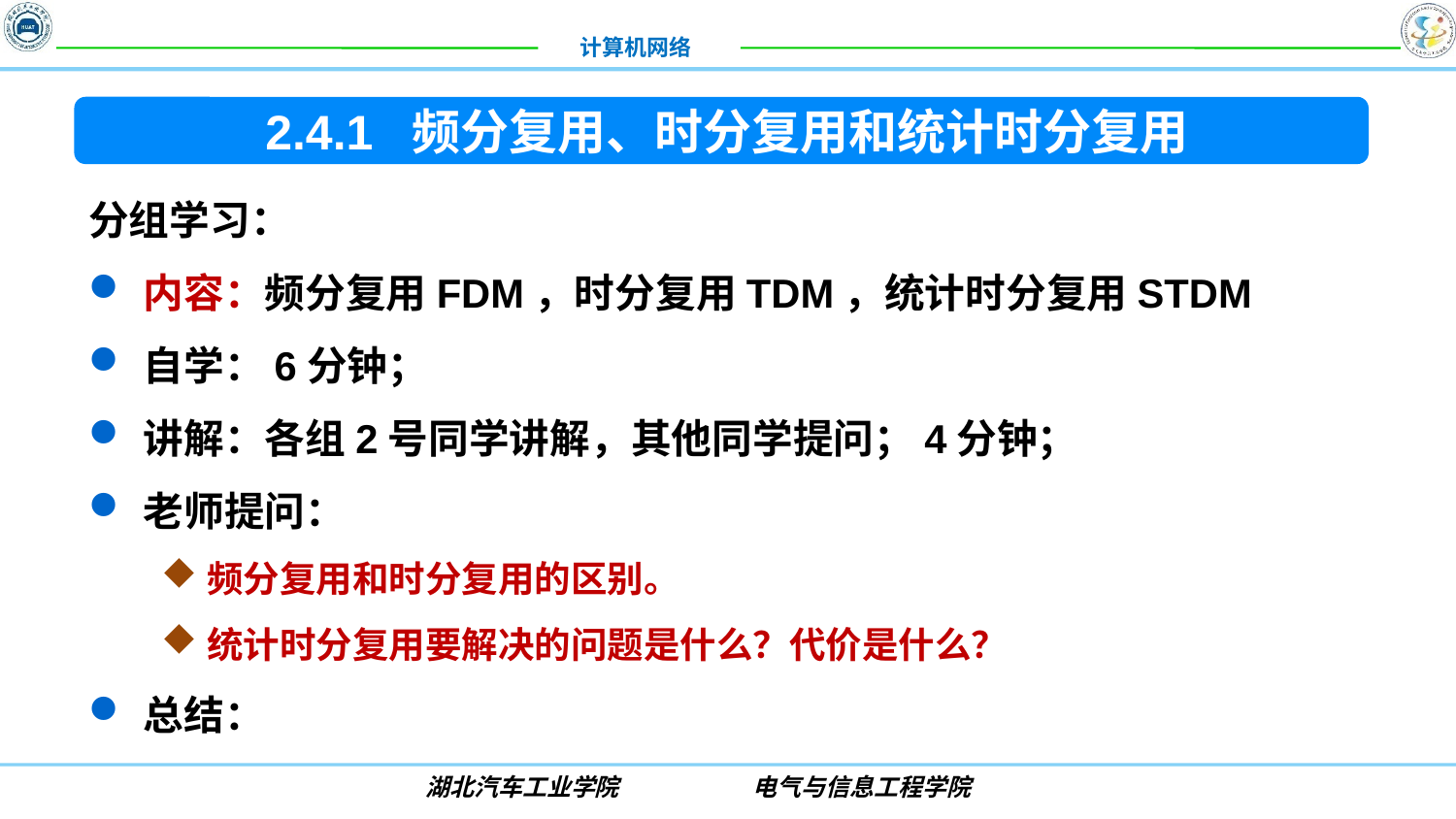

2.4.1  频分复用、时分复用和统计时分复用
分组学习：
内容：频分复用FDM，时分复用TDM，统计时分复用STDM
自学：6分钟；
讲解：各组2号同学讲解，其他同学提问；4分钟；
老师提问：
频分复用和时分复用的区别。
统计时分复用要解决的问题是什么？代价是什么？
总结：